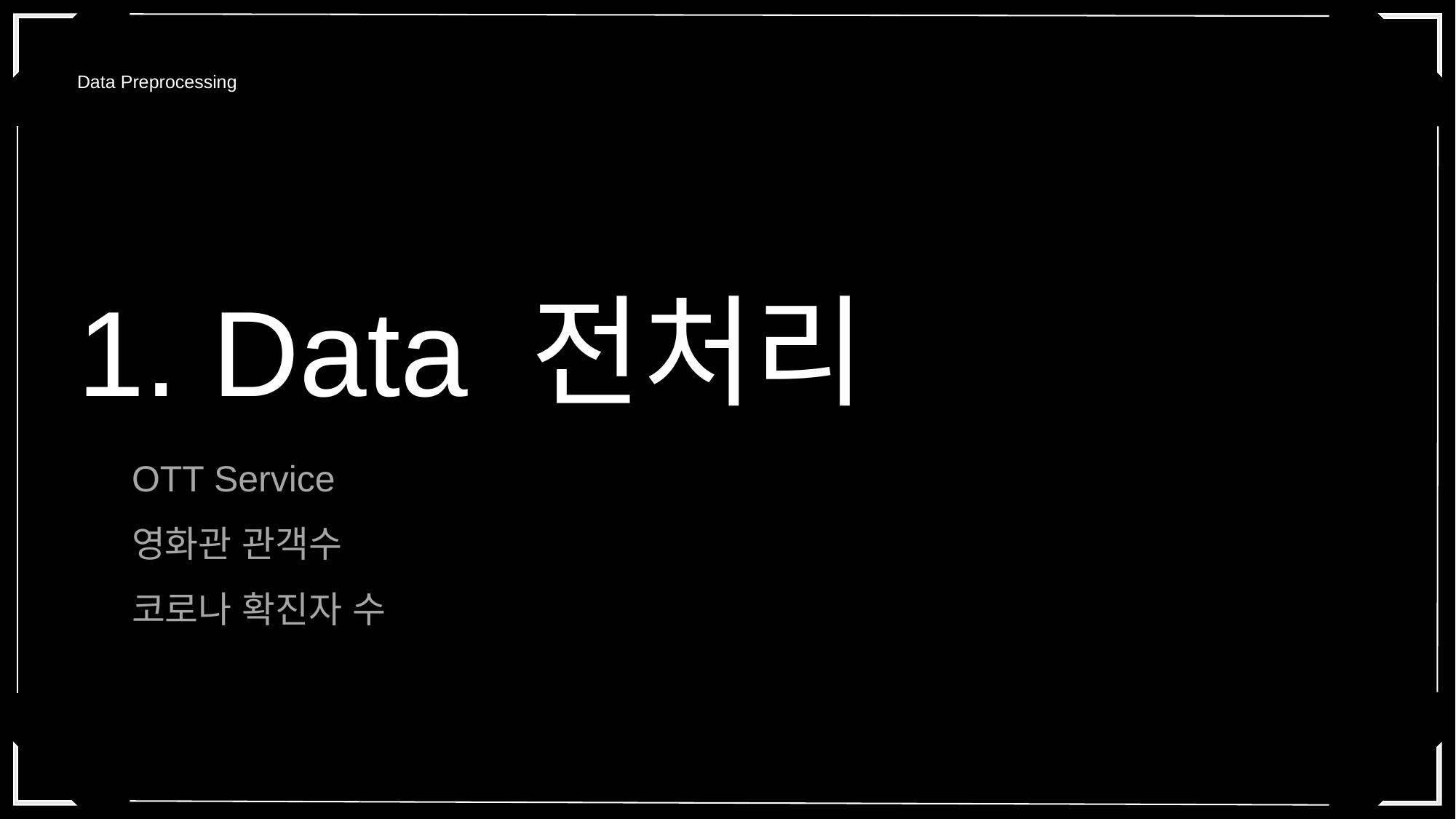

Data Preprocessing
1. Data 전처리
OTT Service
영화관 관객수
코로나 확진자 수